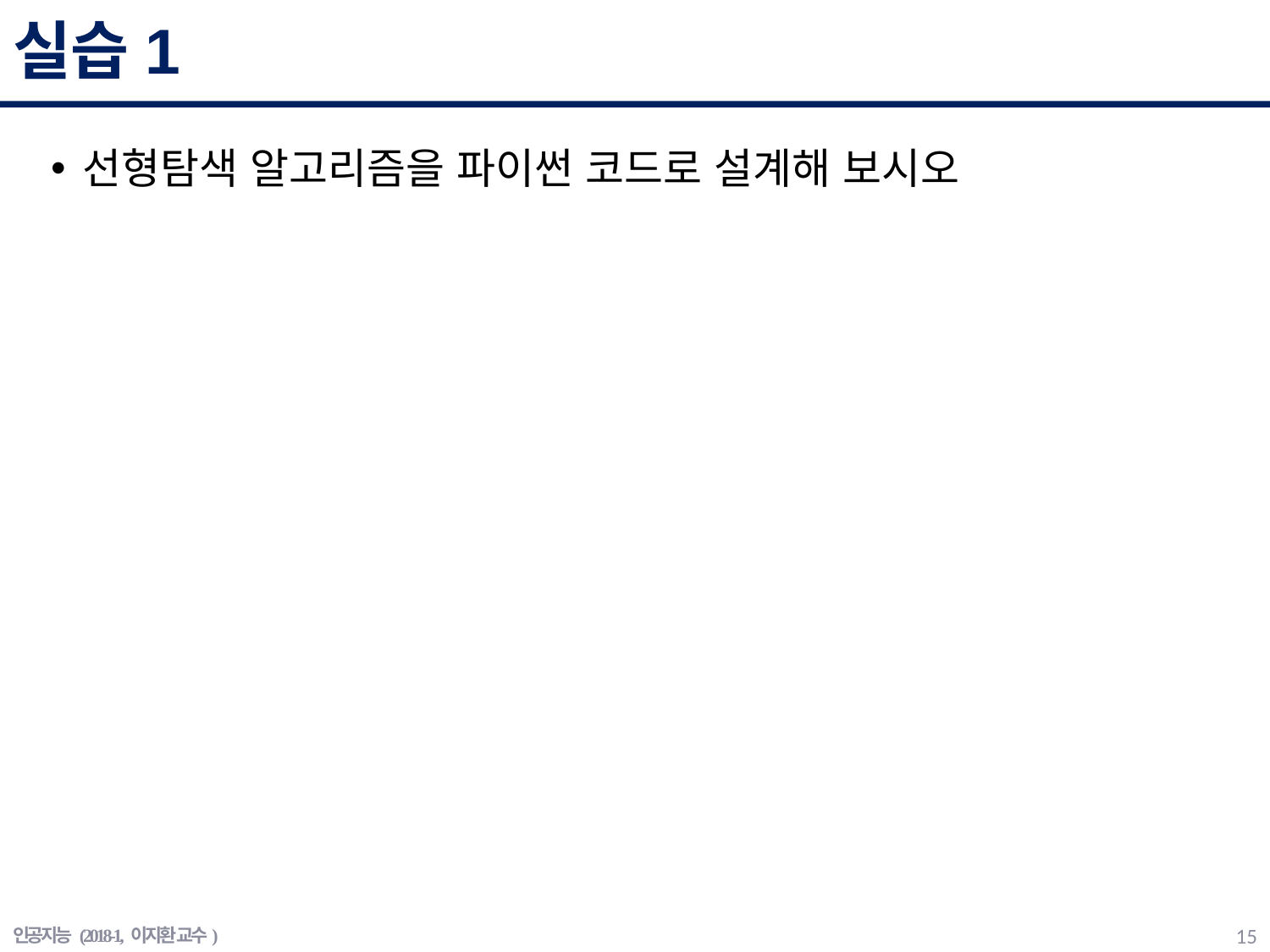

# 실습1
선형탐색 알고리즘을 파이썬 코드로 설계해 보시오
인공지능 (2018-1, 이지환 교수)
15